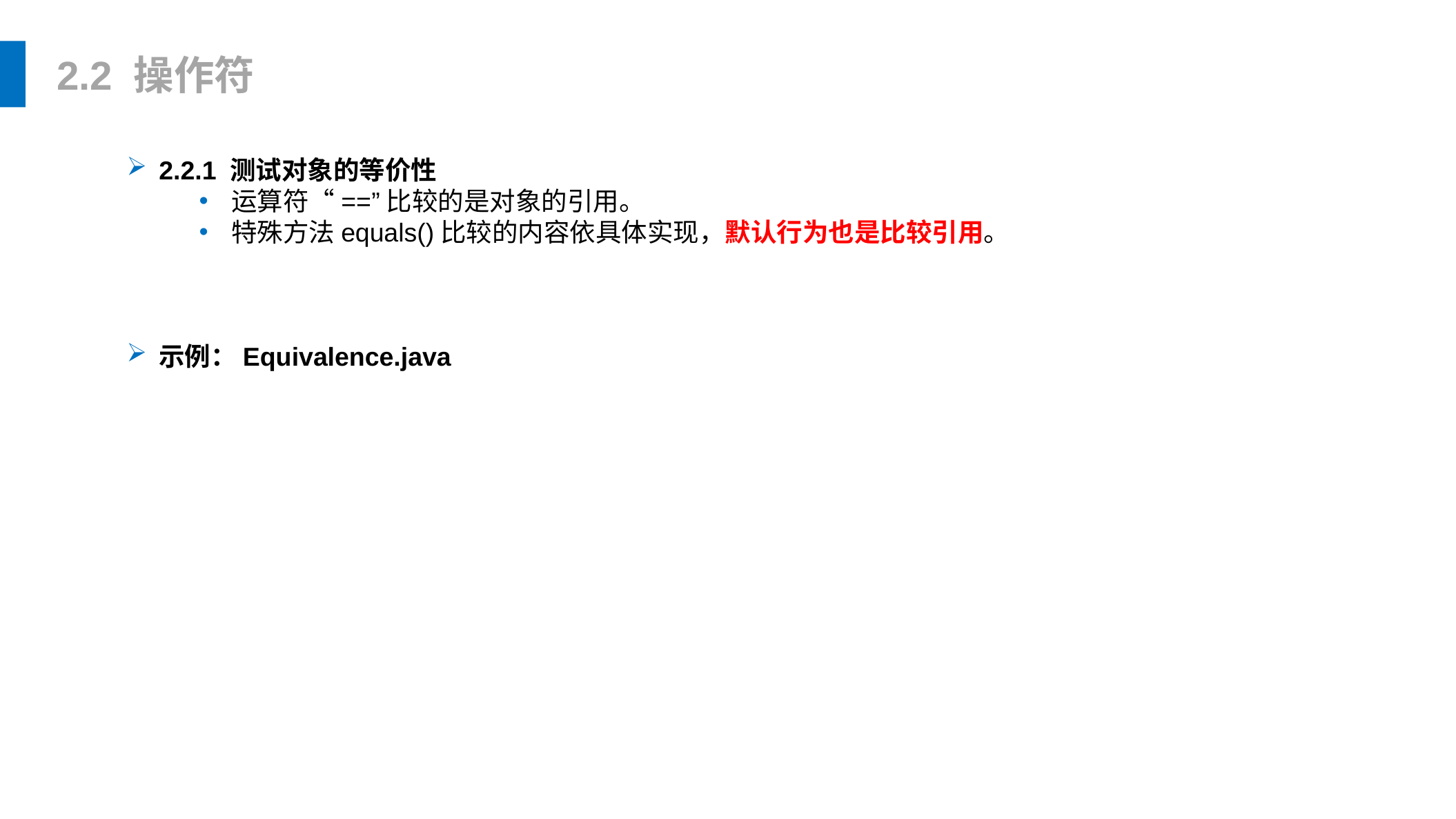

2.2 操作符
2.2.1 测试对象的等价性
运算符“==”比较的是对象的引用。
特殊方法equals()比较的内容依具体实现，默认行为也是比较引用。

示例：Equivalence.java